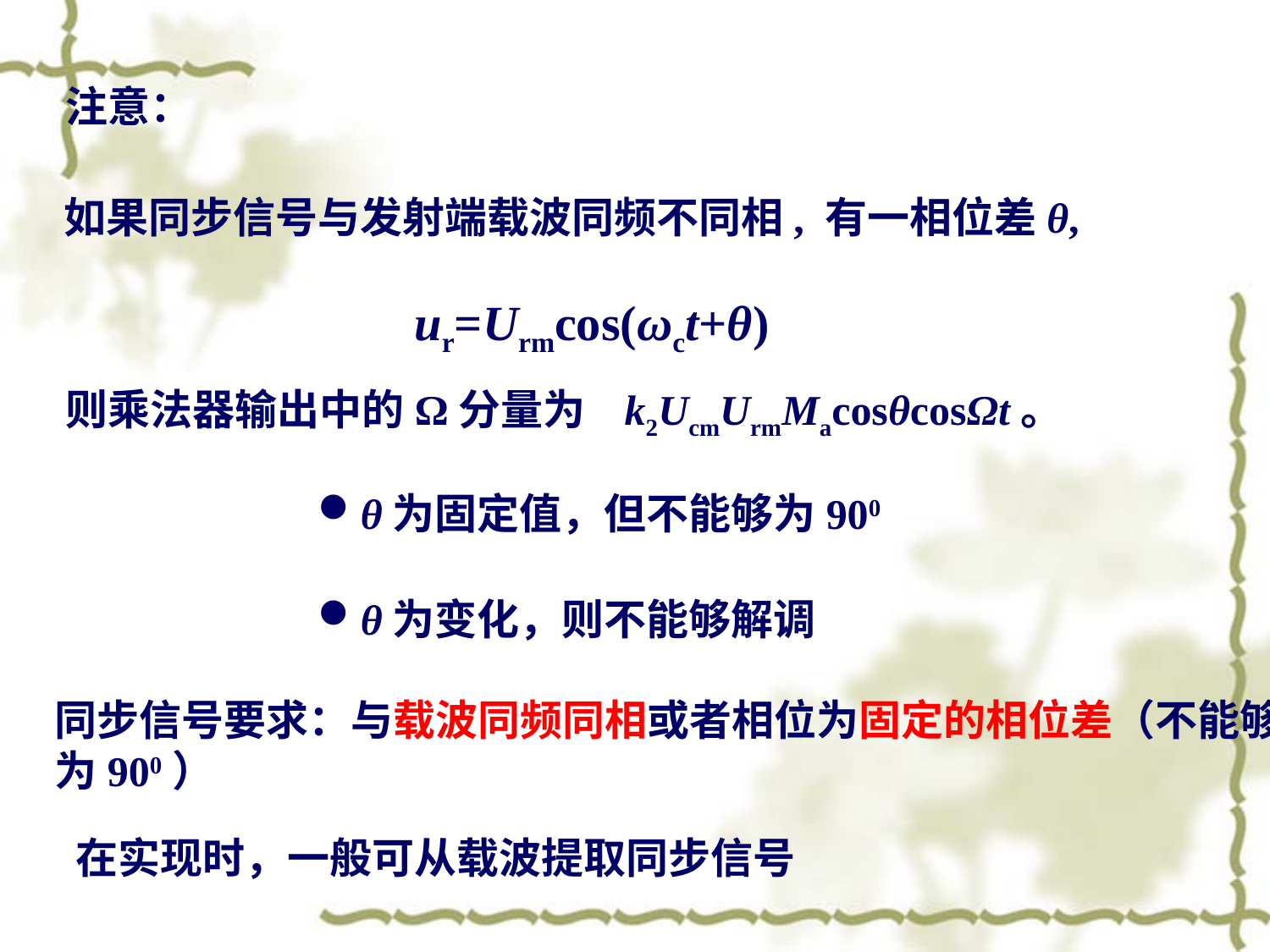

注意：
如果同步信号与发射端载波同频不同相, 有一相位差θ,
ur=Urmcos(ωct+θ)
则乘法器输出中的Ω分量为   k2UcmUrmMacosθcosΩt。
θ为固定值，但不能够为900
θ为变化，则不能够解调
同步信号要求：与载波同频同相或者相位为固定的相位差（不能够为900）
在实现时，一般可从载波提取同步信号